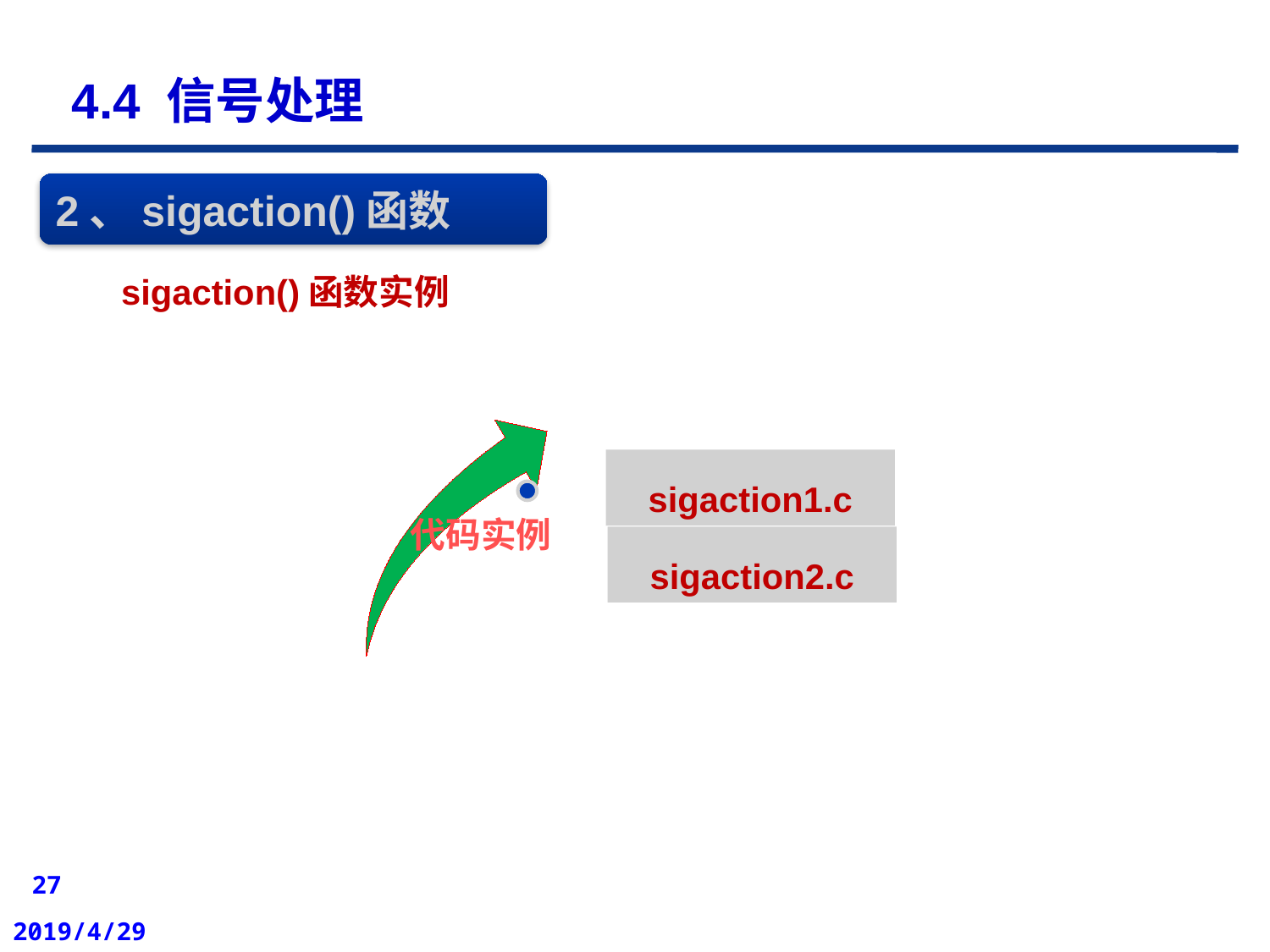

4.4 信号处理
2、sigaction()函数
sigaction()函数实例
代码实例
sigaction1.c
sigaction2.c